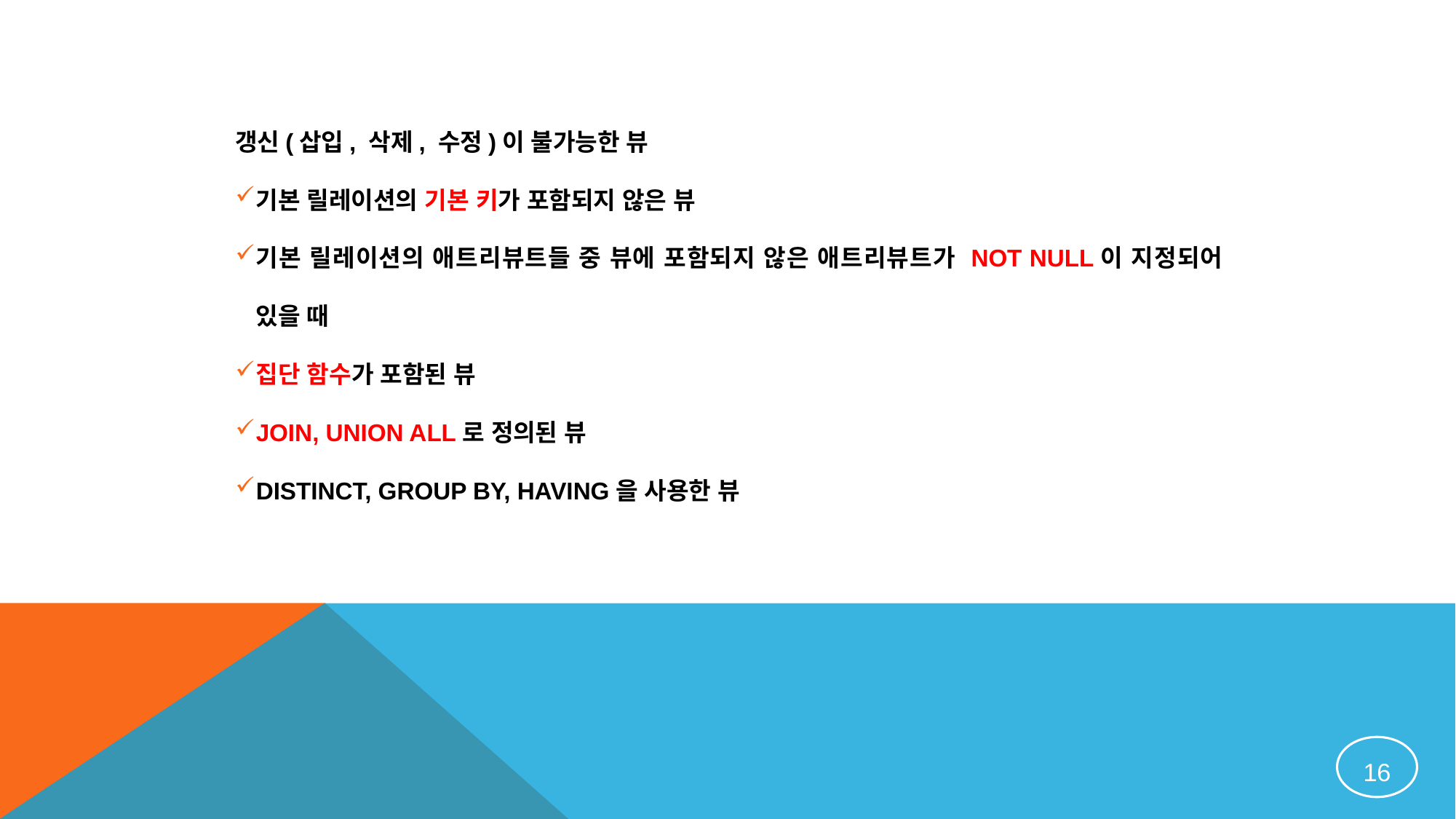

갱신(삽입, 삭제, 수정)이 불가능한 뷰
기본 릴레이션의 기본 키가 포함되지 않은 뷰
기본 릴레이션의 애트리뷰트들 중 뷰에 포함되지 않은 애트리뷰트가 NOT NULL이 지정되어 있을 때
집단 함수가 포함된 뷰
JOIN, UNION ALL로 정의된 뷰
DISTINCT, GROUP BY, HAVING을 사용한 뷰
16